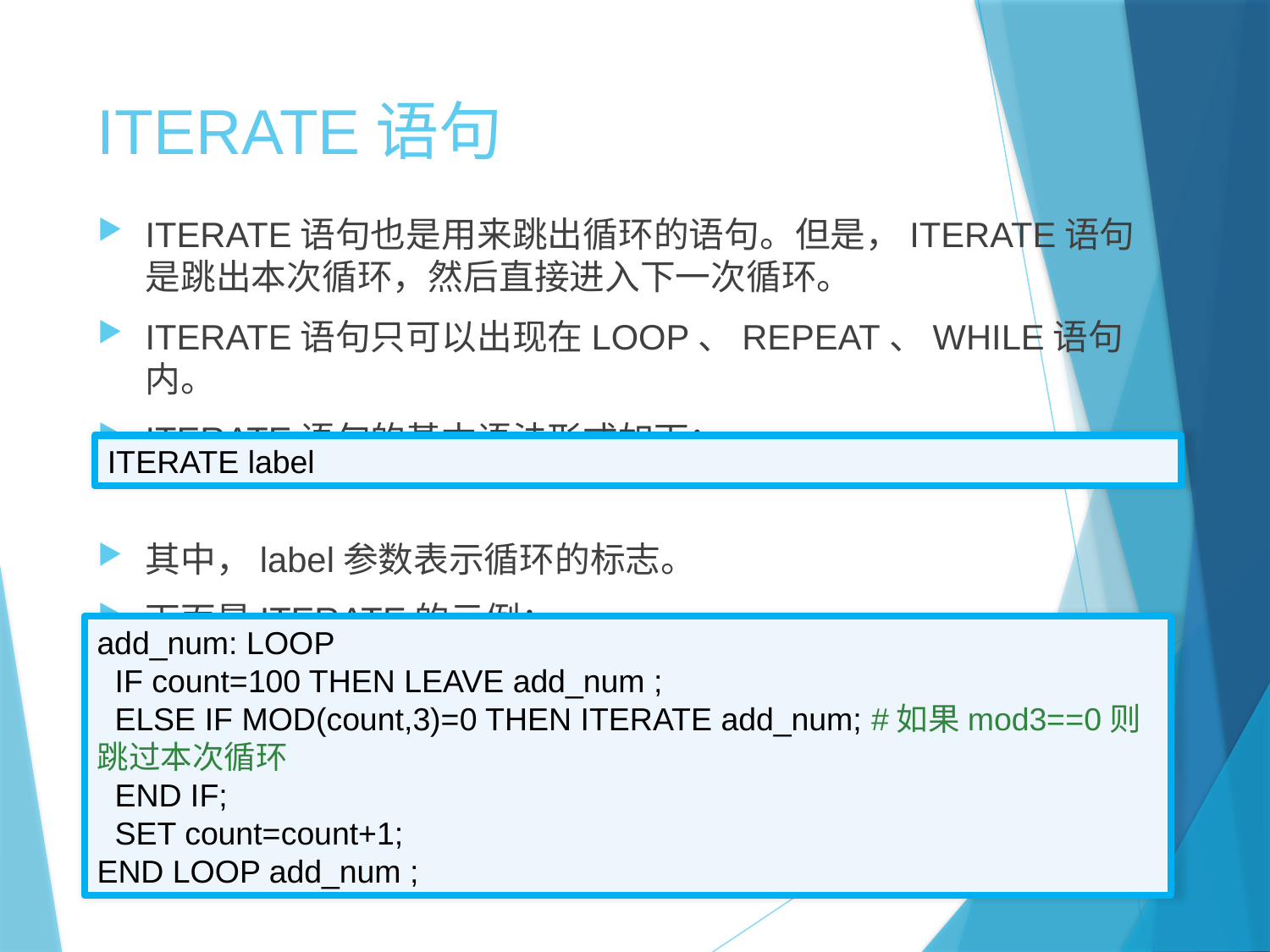

# ITERATE语句
ITERATE语句也是用来跳出循环的语句。但是，ITERATE语句是跳出本次循环，然后直接进入下一次循环。
ITERATE语句只可以出现在LOOP、REPEAT、WHILE语句内。
ITERATE语句的基本语法形式如下：

其中，label参数表示循环的标志。
下面是ITERATE的示例：

ITERATE label
add_num: LOOP
  IF count=100 THEN LEAVE add_num ;
  ELSE IF MOD(count,3)=0 THEN ITERATE add_num; #如果mod3==0则跳过本次循环
  END IF;
  SET count=count+1;
END LOOP add_num ;